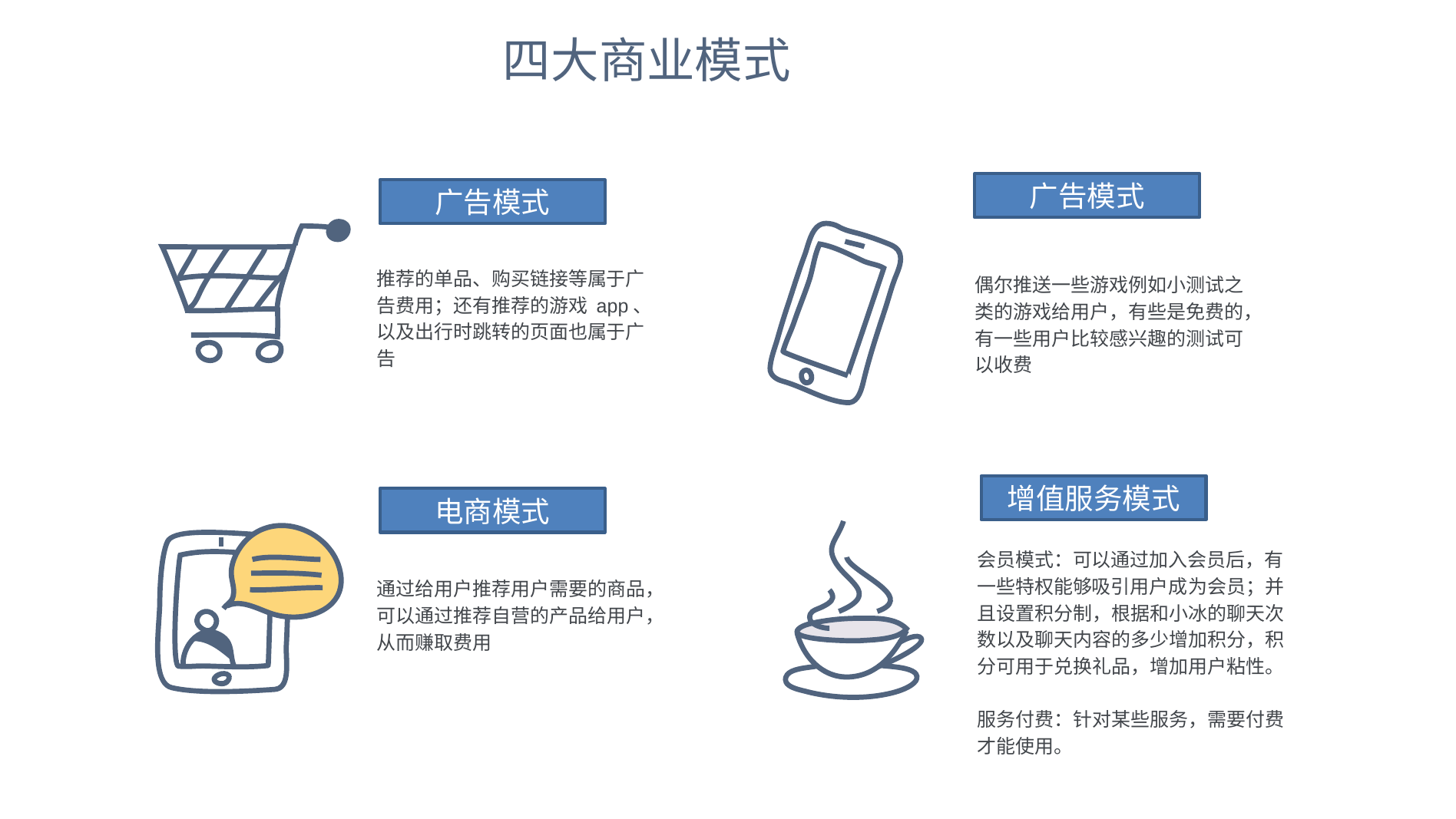

四大商业模式
广告模式
广告模式

推荐的单品、购买链接等属于广告费用；还有推荐的游戏 app、以及出行时跳转的页面也属于广告
偶尔推送一些游戏例如小测试之类的游戏给用户，有些是免费的，有一些用户比较感兴趣的测试可以收费
增值服务模式
电商模式
会员模式：可以通过加入会员后，有一些特权能够吸引用户成为会员；并且设置积分制，根据和小冰的聊天次数以及聊天内容的多少增加积分，积分可用于兑换礼品，增加用户粘性。

服务付费：针对某些服务，需要付费才能使用。
通过给用户推荐用户需要的商品，可以通过推荐自营的产品给用户，从而赚取费用